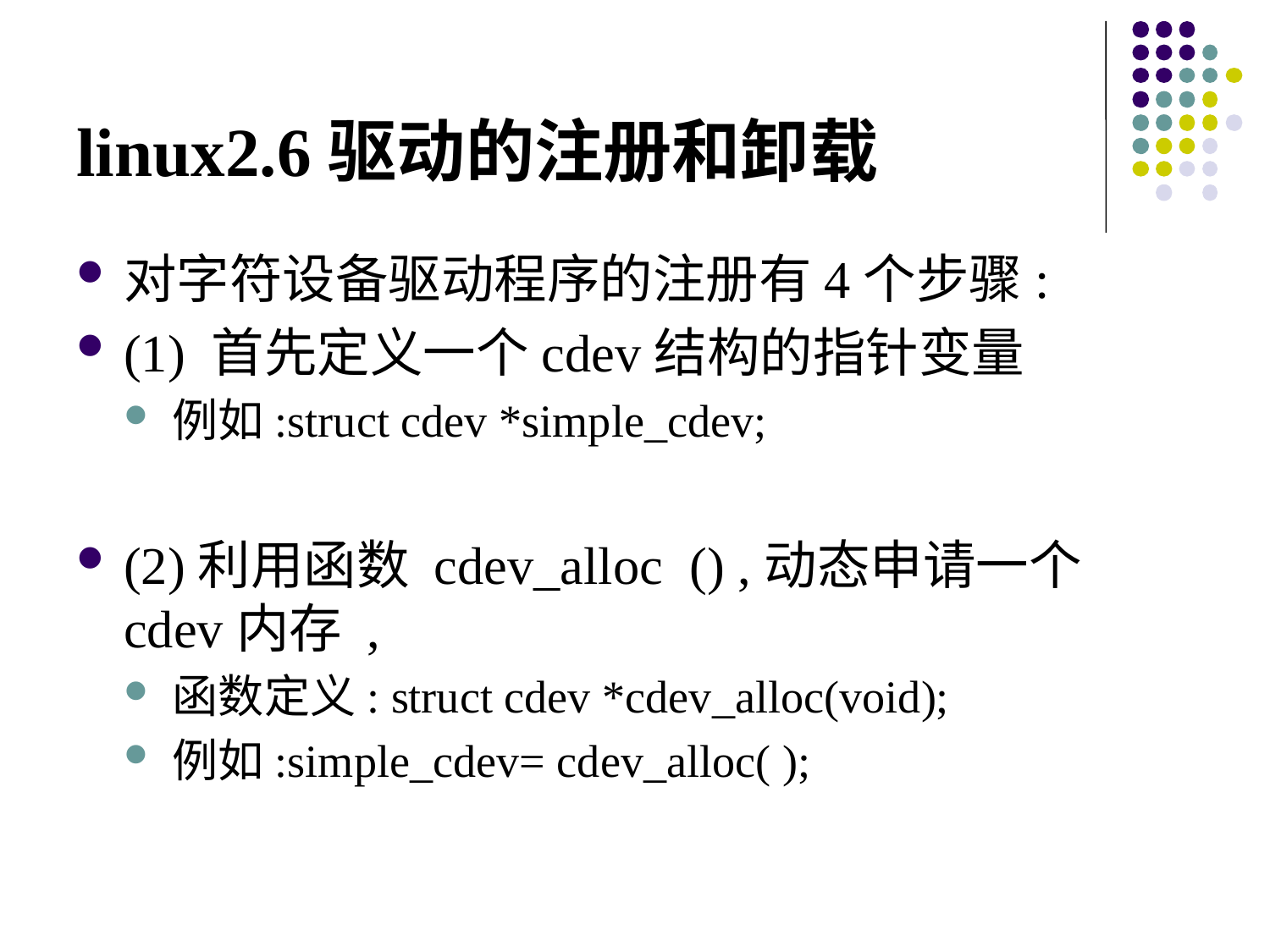

# linux2.6驱动的注册和卸载
对字符设备驱动程序的注册有4个步骤:
(1) 首先定义一个cdev结构的指针变量
例如:struct cdev *simple_cdev;

(2)利用函数 cdev_alloc  () ,动态申请一个cdev内存 ,
函数定义: struct cdev *cdev_alloc(void);
例如:simple_cdev= cdev_alloc( );